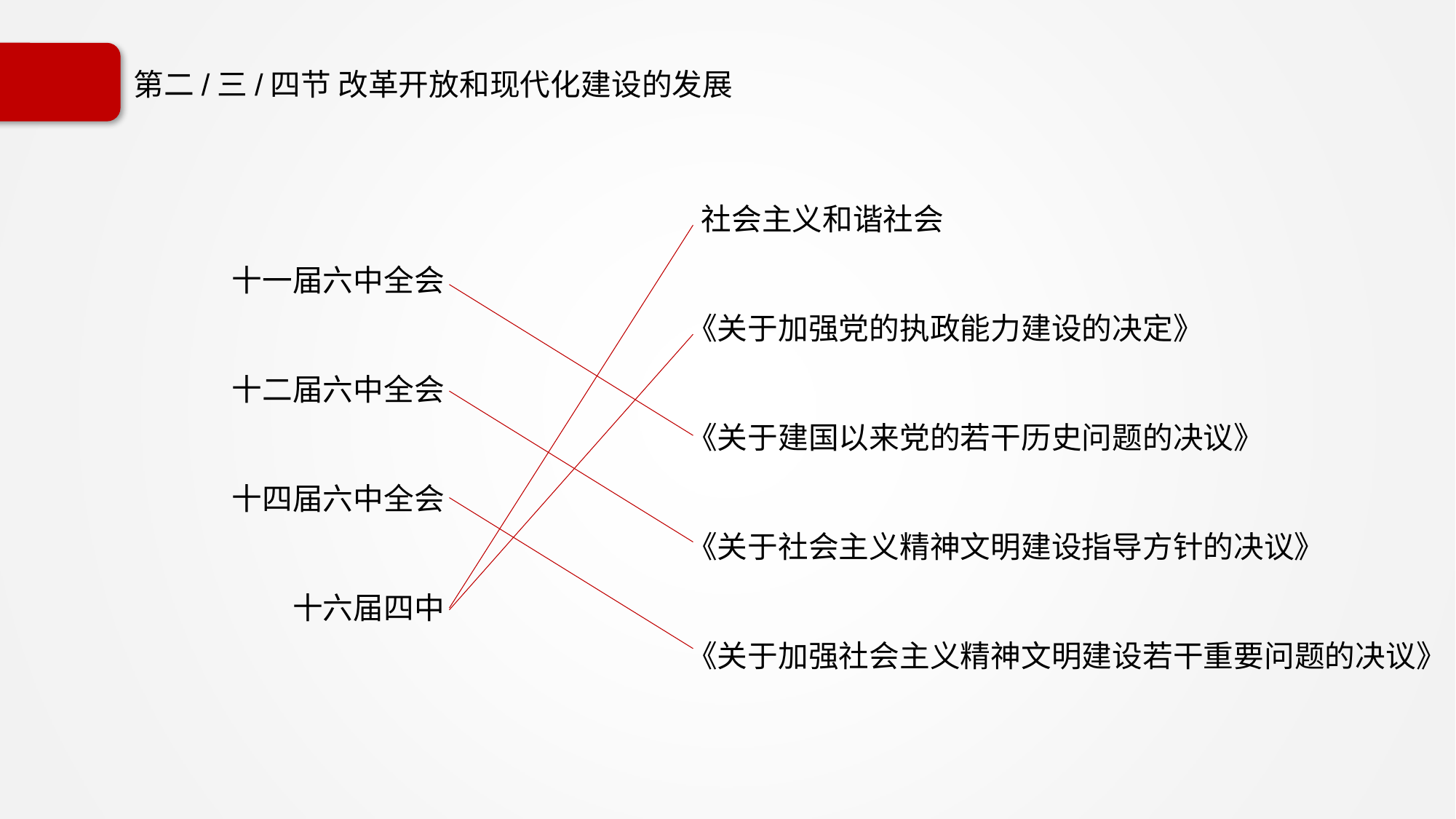

# 第二/三/四节 改革开放和现代化建设的发展
 社会主义和谐社会

《关于加强党的执政能力建设的决定》

《关于建国以来党的若干历史问题的决议》

《关于社会主义精神文明建设指导方针的决议》

《关于加强社会主义精神文明建设若干重要问题的决议》

十一届六中全会

十二届六中全会

十四届六中全会

十六届四中